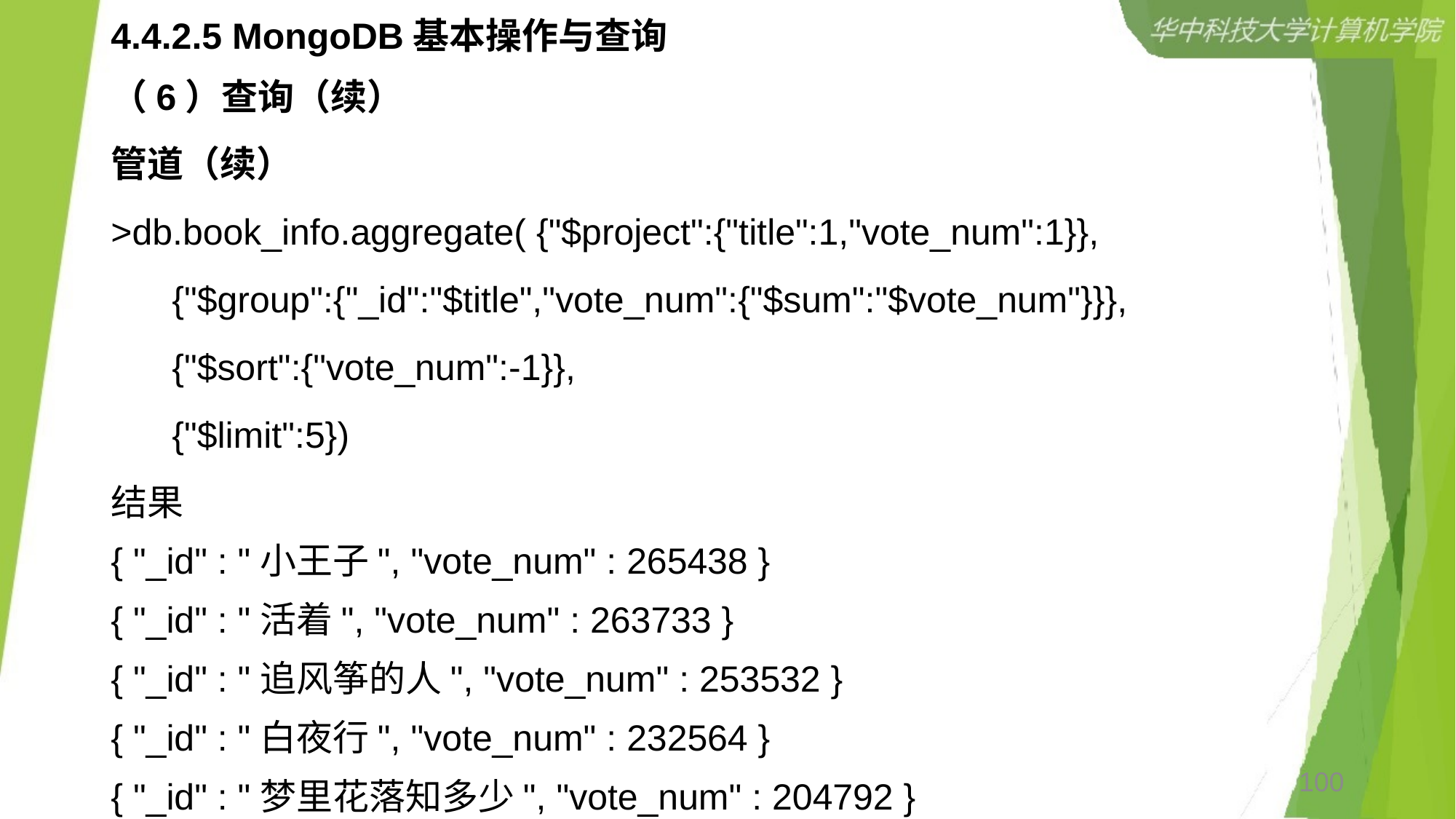

# 4.4.2.5 MongoDB基本操作与查询
（6）查询（续）
管道（续）
>db.book_info.aggregate( {"$project":{"title":1,"vote_num":1}},
      {"$group":{"_id":"$title","vote_num":{"$sum":"$vote_num"}}},
      {"$sort":{"vote_num":-1}},
      {"$limit":5})
结果
{ "_id" : "小王子", "vote_num" : 265438 }
{ "_id" : "活着", "vote_num" : 263733 }
{ "_id" : "追风筝的人", "vote_num" : 253532 }
{ "_id" : "白夜行", "vote_num" : 232564 }
{ "_id" : "梦里花落知多少", "vote_num" : 204792 }
100